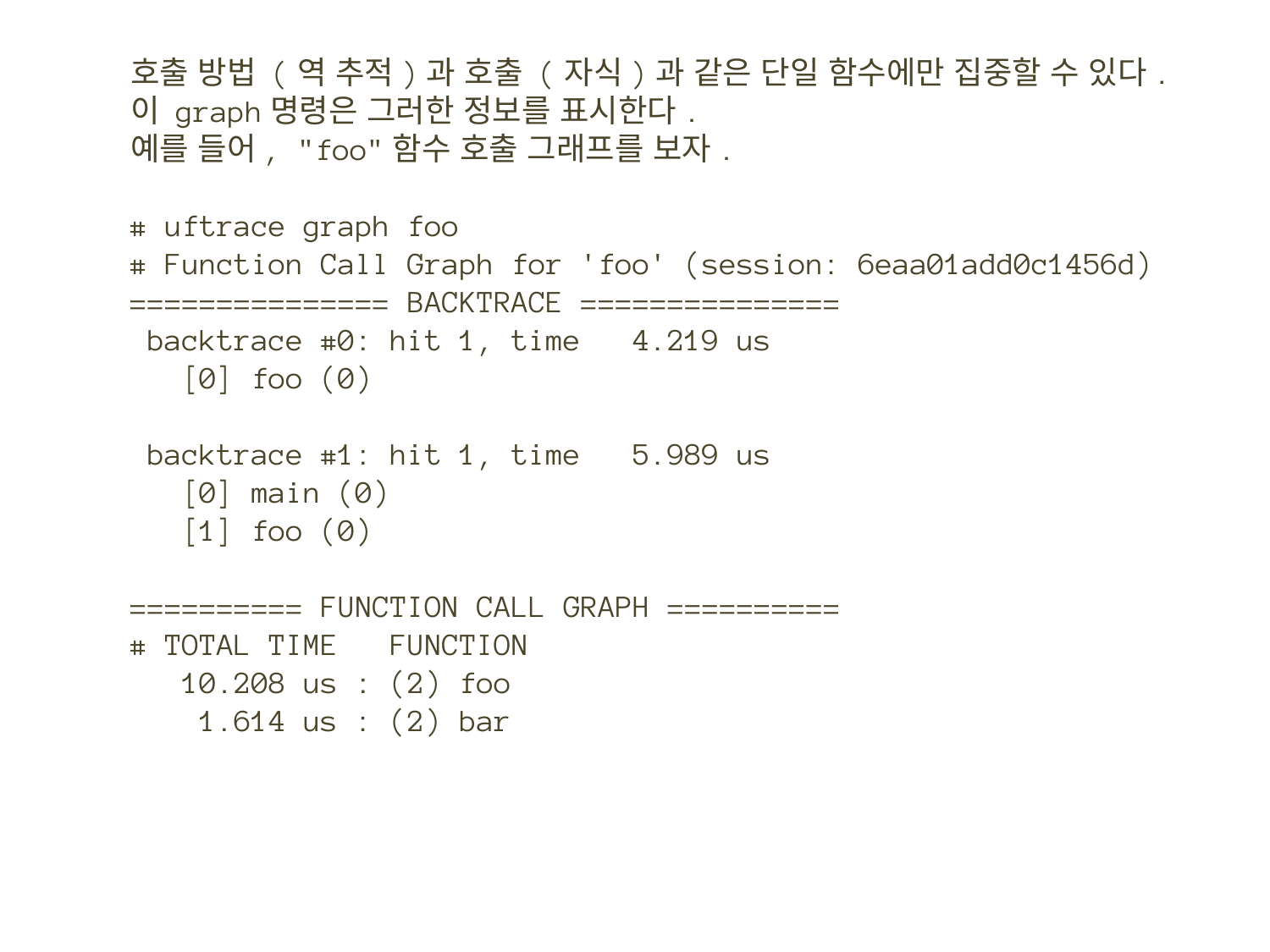

호출 방법 (역 추적)과 호출 (자식)과 같은 단일 함수에만 집중할 수 있다.
이 graph명령은 그러한 정보를 표시한다.
예를 들어, "foo"함수 호출 그래프를 보자.

# uftrace graph foo
# Function Call Graph for 'foo' (session: 6eaa01add0c1456d)
=============== BACKTRACE ===============
 backtrace #0: hit 1, time   4.219 us
   [0] foo (0)

 backtrace #1: hit 1, time   5.989 us
   [0] main (0)
   [1] foo (0)

========== FUNCTION CALL GRAPH ==========
# TOTAL TIME   FUNCTION
   10.208 us : (2) foo
    1.614 us : (2) bar